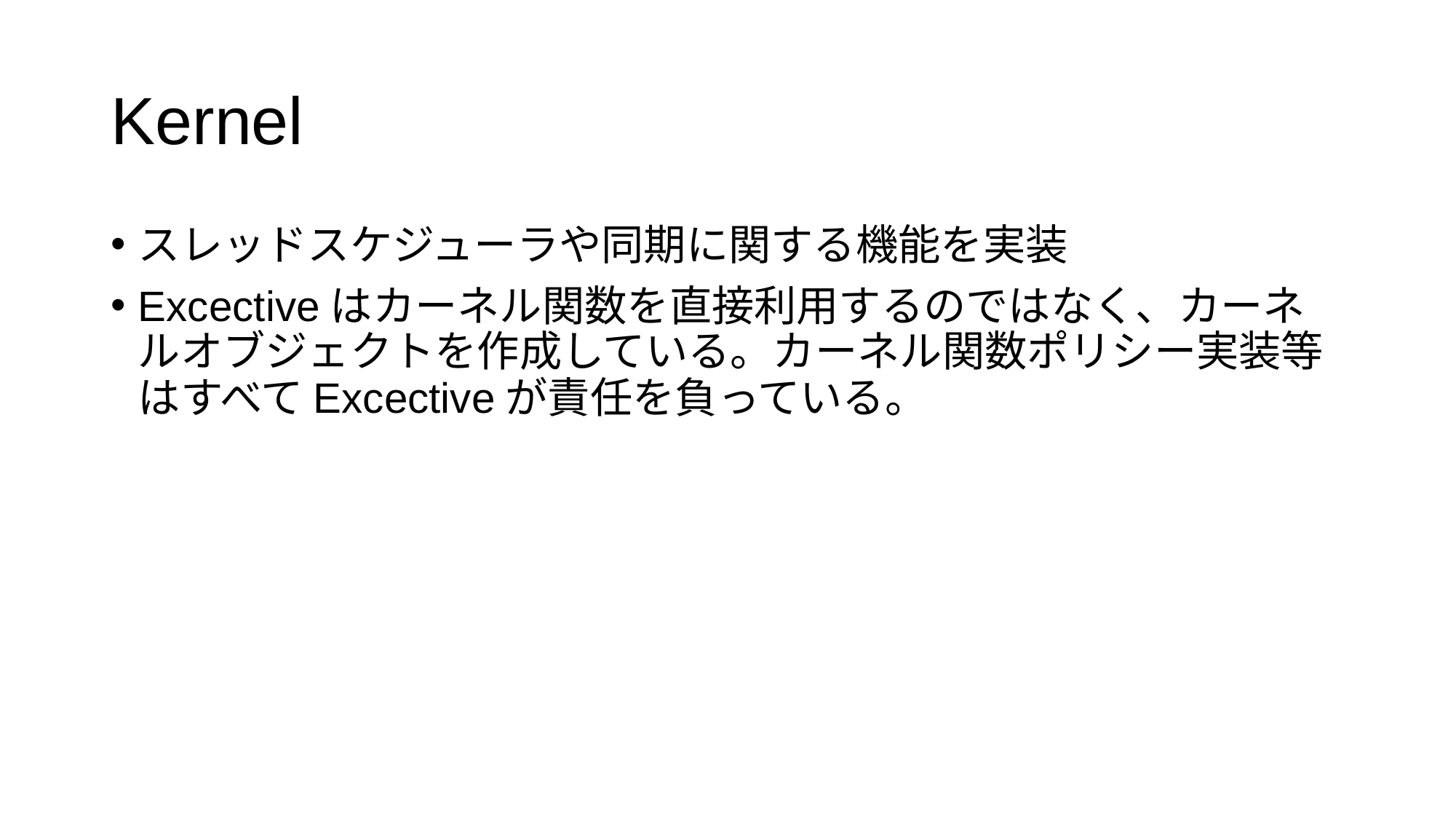

# Kernel
スレッドスケジューラや同期に関する機能を実装
Excectiveはカーネル関数を直接利用するのではなく、カーネルオブジェクトを作成している。カーネル関数ポリシー実装等はすべてExcectiveが責任を負っている。